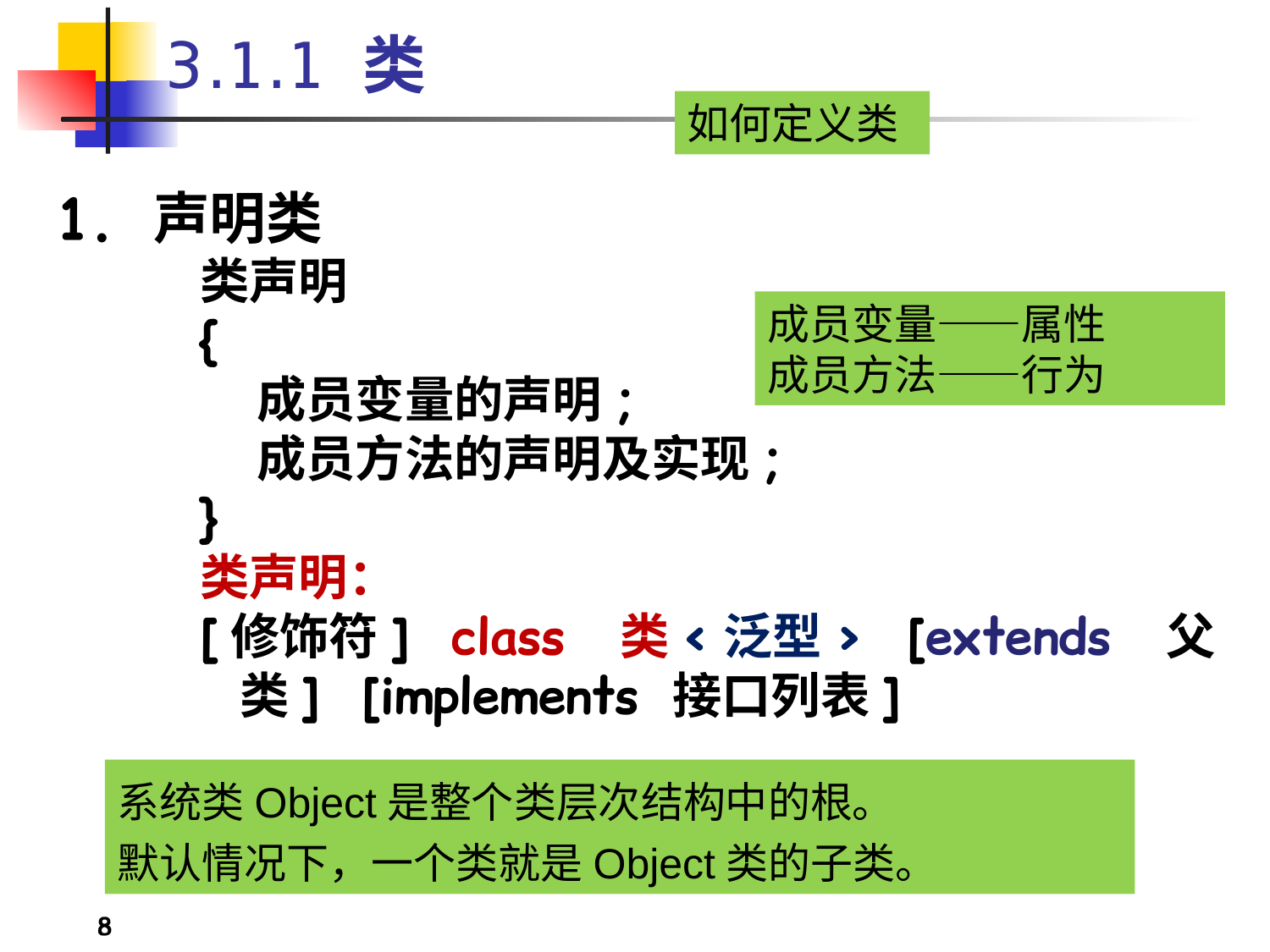

3.1.1 类
如何定义类
1. 声明类
类声明
{
    成员变量的声明;
    成员方法的声明及实现;
}
类声明：
[修饰符]  class  类<泛型>  [extends  父类]  [implements 接口列表]
成员变量——属性
成员方法——行为
系统类Object是整个类层次结构中的根。
默认情况下，一个类就是Object类的子类。
8